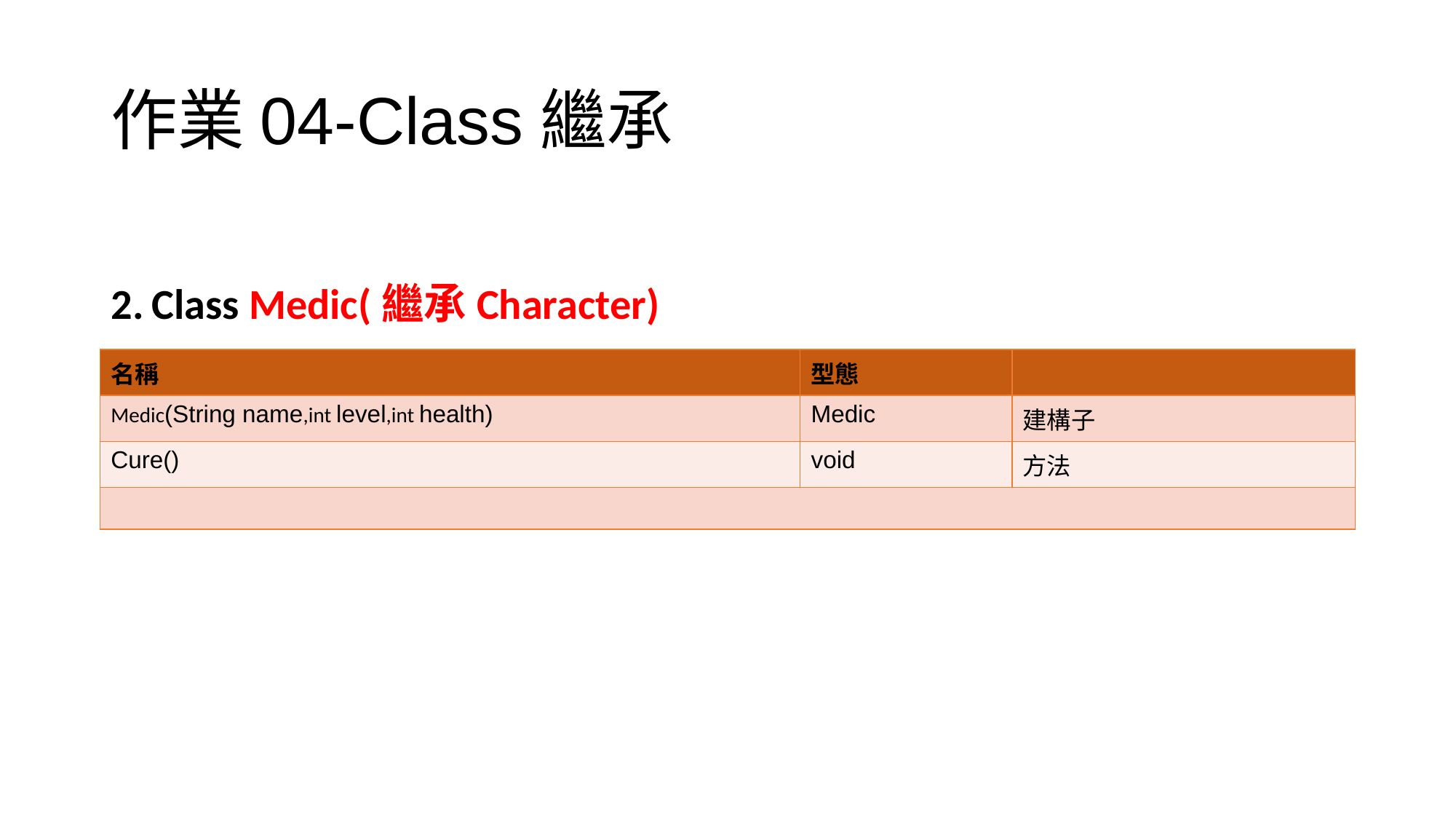

# 作業04-Class繼承
Class Medic(繼承Character)
| 名稱 | 型態 |  |
| --- | --- | --- |
| Medic(String name,int level,int health) | Medic | 建構子 |
| Cure() | void | 方法 |
|  |  |  |